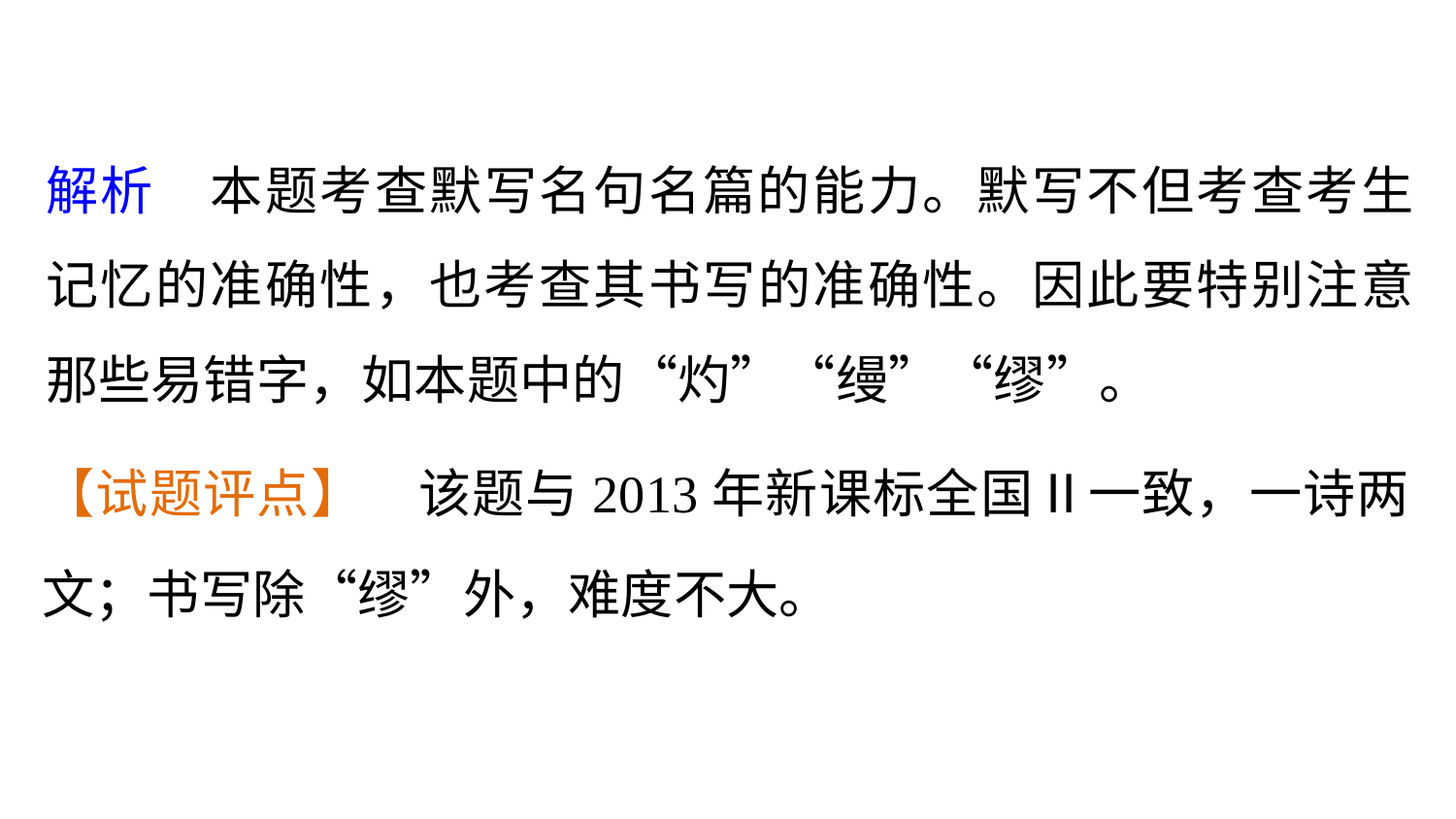

解析　本题考查默写名句名篇的能力。默写不但考查考生记忆的准确性，也考查其书写的准确性。因此要特别注意那些易错字，如本题中的“灼”“缦”“缪”。
【试题评点】　该题与2013年新课标全国Ⅱ一致，一诗两文；书写除“缪”外，难度不大。